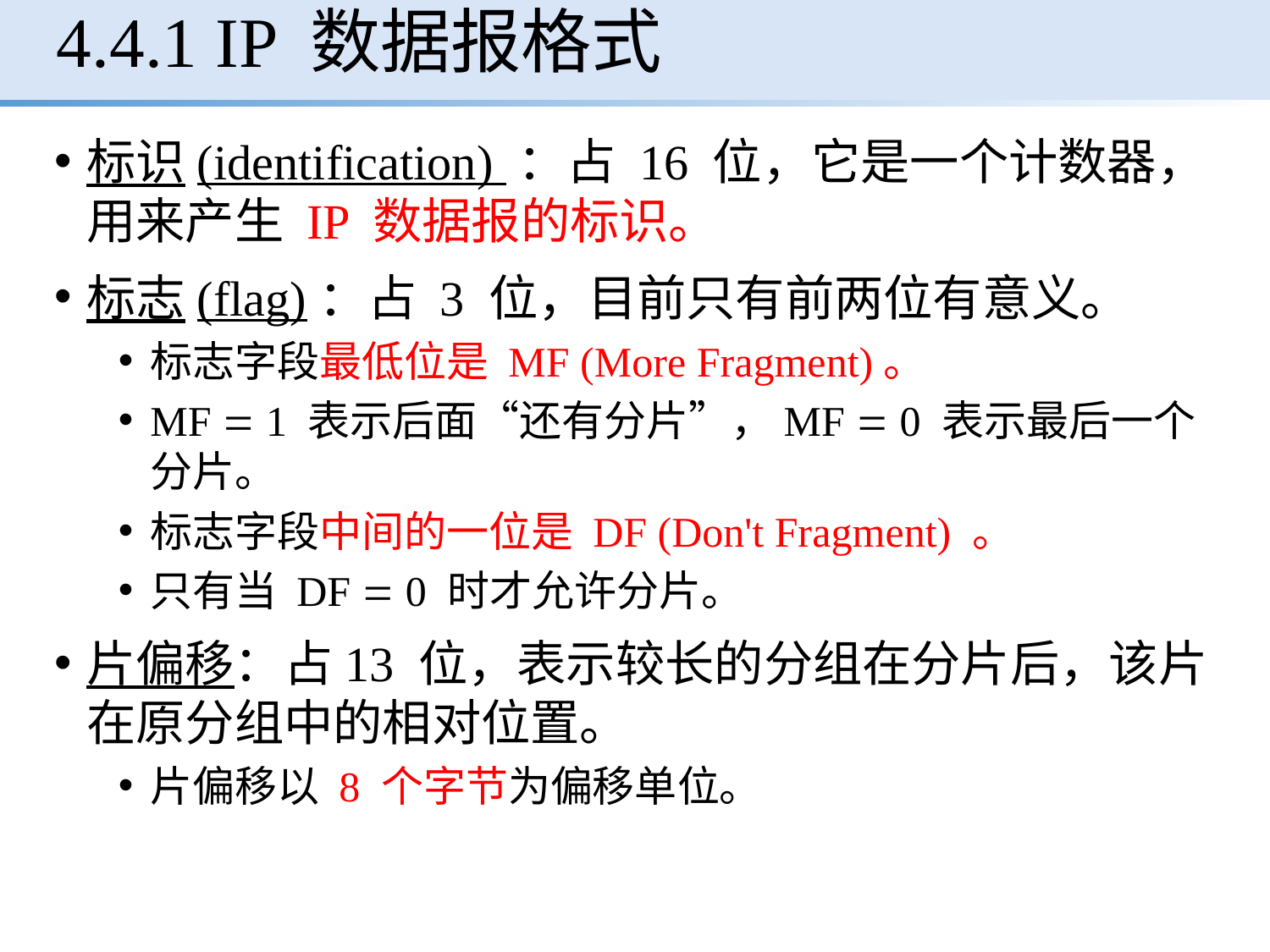

4.4.1 IP 数据报格式
标识(identification) ：占 16 位，它是一个计数器，用来产生 IP 数据报的标识。
标志(flag)：占 3 位，目前只有前两位有意义。
标志字段最低位是 MF (More Fragment)。
MF = 1 表示后面“还有分片”，MF = 0 表示最后一个分片。
标志字段中间的一位是 DF (Don't Fragment) 。
只有当 DF = 0 时才允许分片。
片偏移：占13 位，表示较长的分组在分片后，该片在原分组中的相对位置。
片偏移以 8 个字节为偏移单位。